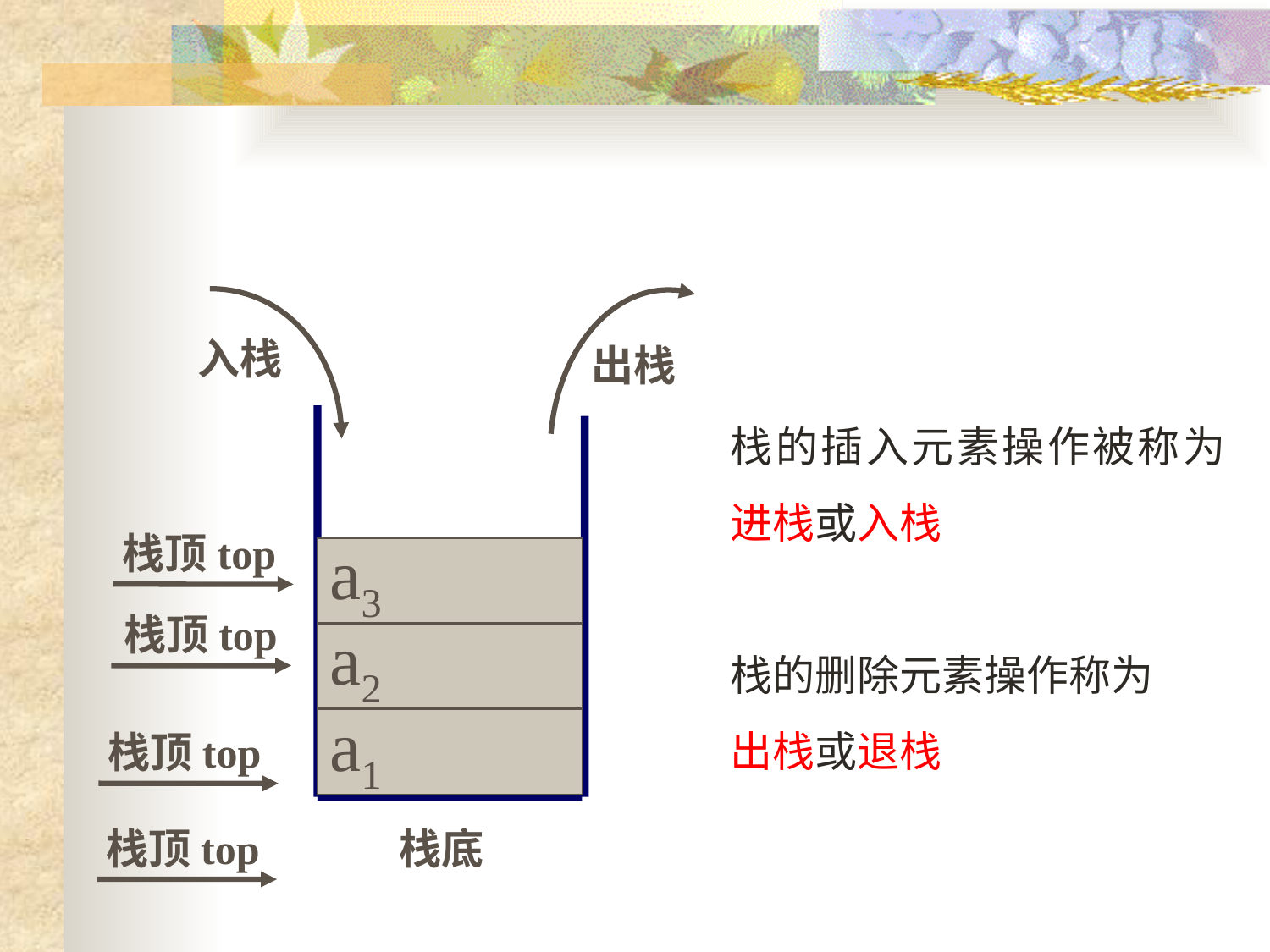

入栈
出栈
栈的插入元素操作被称为进栈或入栈

栈的删除元素操作称为
出栈或退栈

栈顶top

a3
栈顶top

a2
a1
栈顶top

栈顶top

栈底